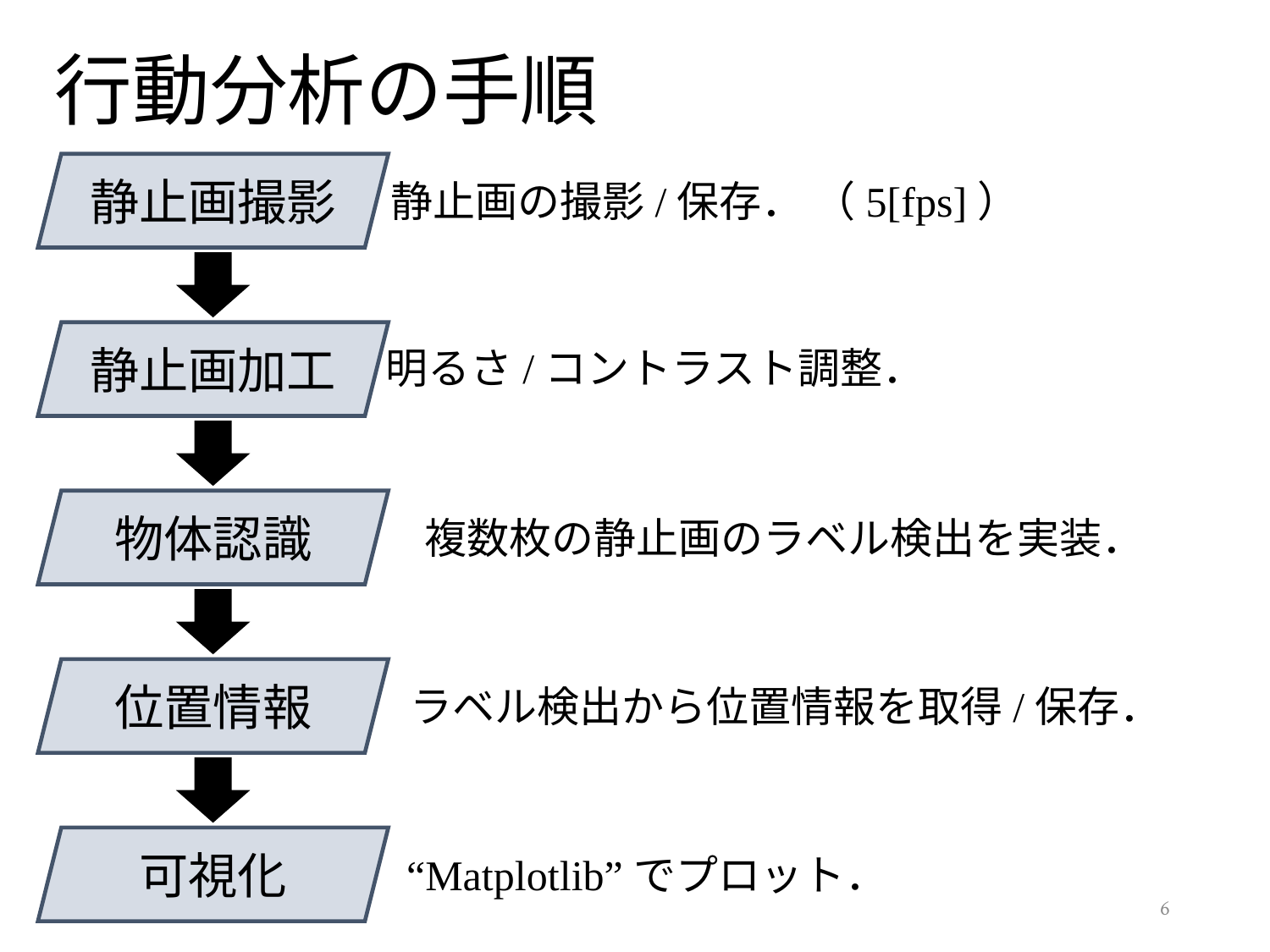

行動分析の手順
静止画撮影
静止画の撮影/保存． （5[fps]）

静止画加工
明るさ/コントラスト調整．

物体認識
複数枚の静止画のラベル検出を実装．

位置情報
ラベル検出から位置情報を取得/保存．

可視化
“Matplotlib”でプロット．
6